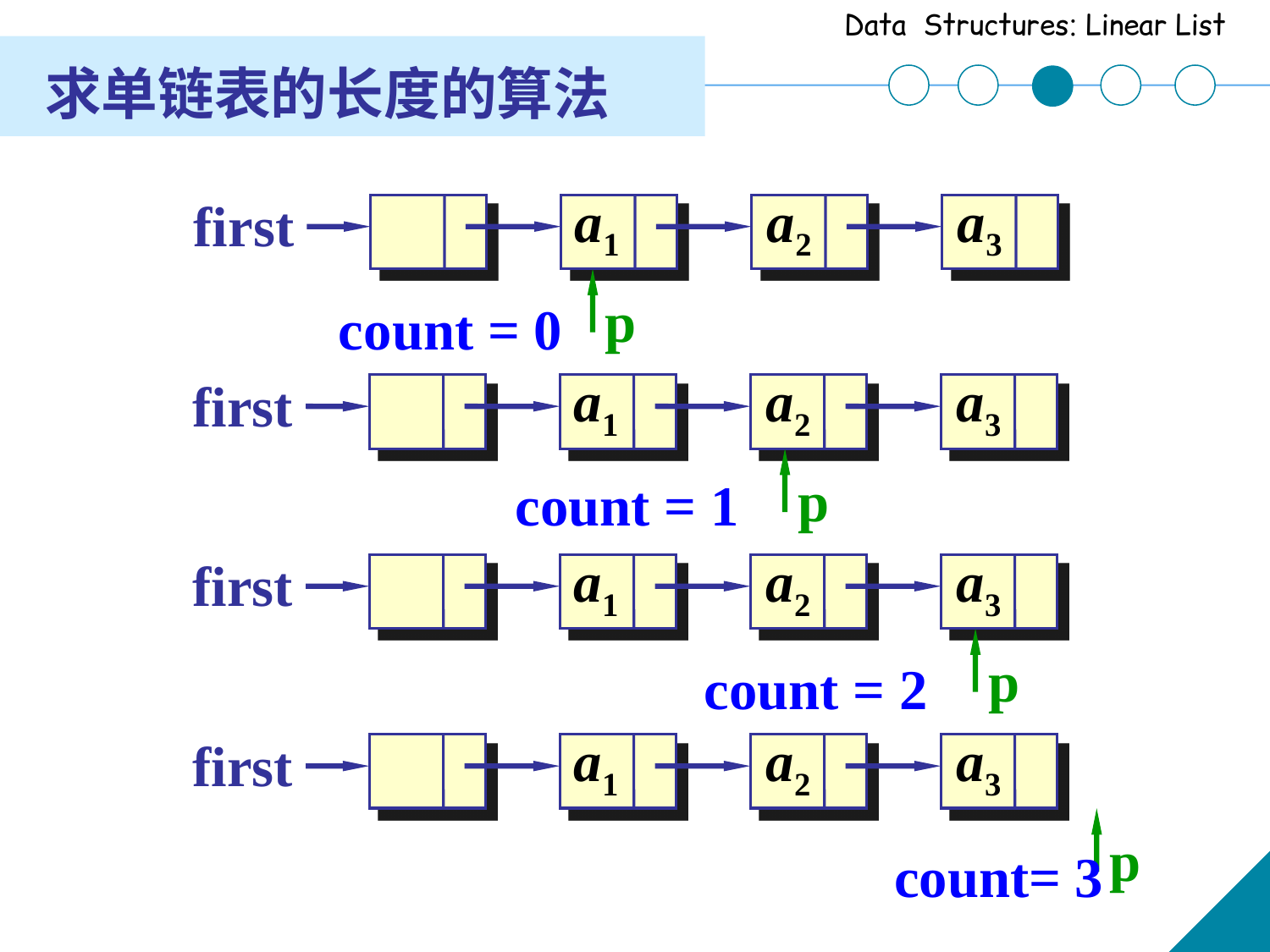

# 求单链表的长度的算法

a1
a2
a3
first

p
count = 0
a1
a2
a3
first

p
count = 1
a1
a2
a3
first

p
count = 2
a1
a2
a3
first

p
count= 3